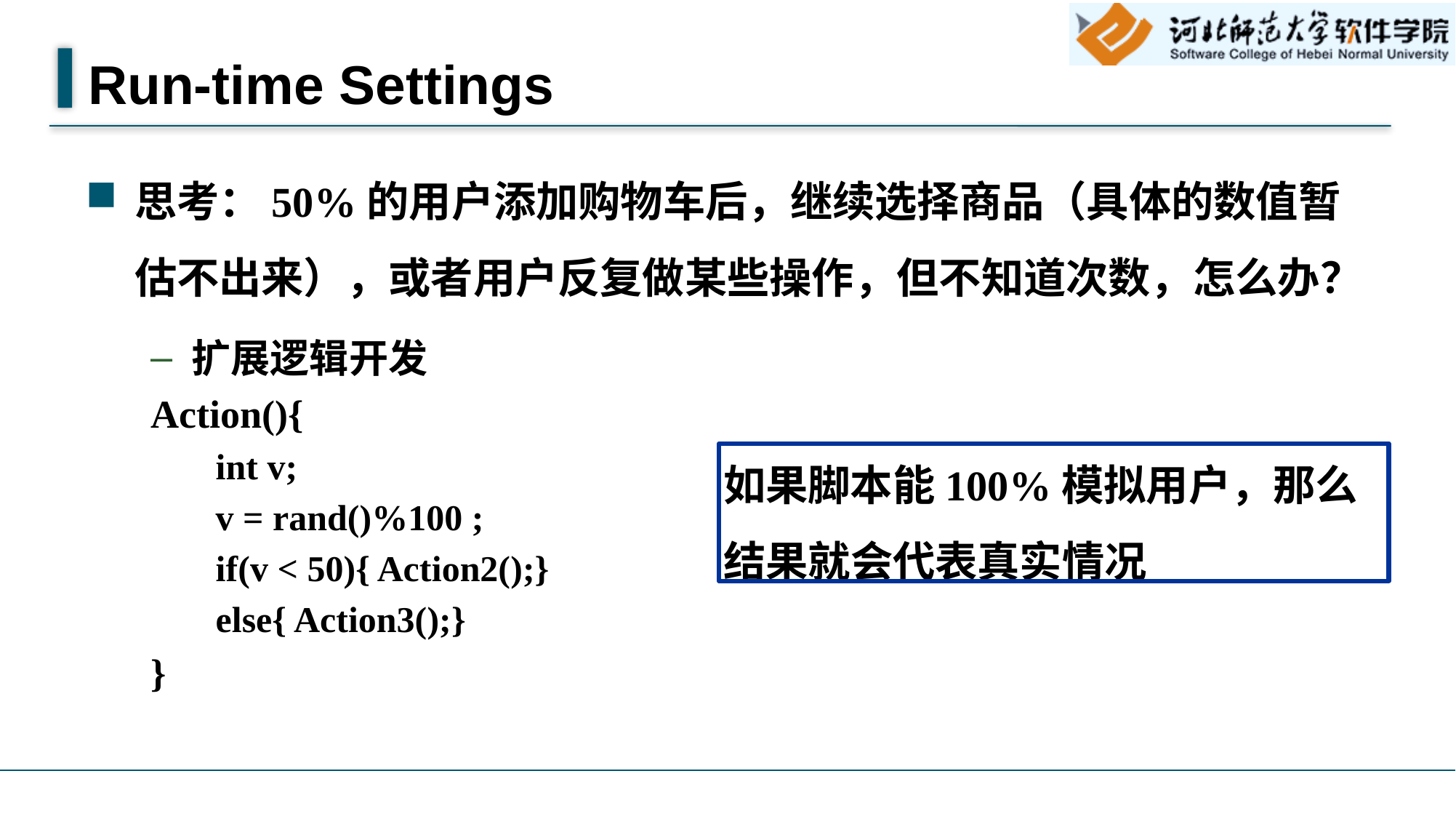

# Run-time Settings
思考：50%的用户添加购物车后，继续选择商品（具体的数值暂估不出来），或者用户反复做某些操作，但不知道次数，怎么办？
扩展逻辑开发
Action(){
int v;
v = rand()%100 ;
if(v < 50){ Action2();}
else{ Action3();}
}

如果脚本能100%模拟用户，那么结果就会代表真实情况